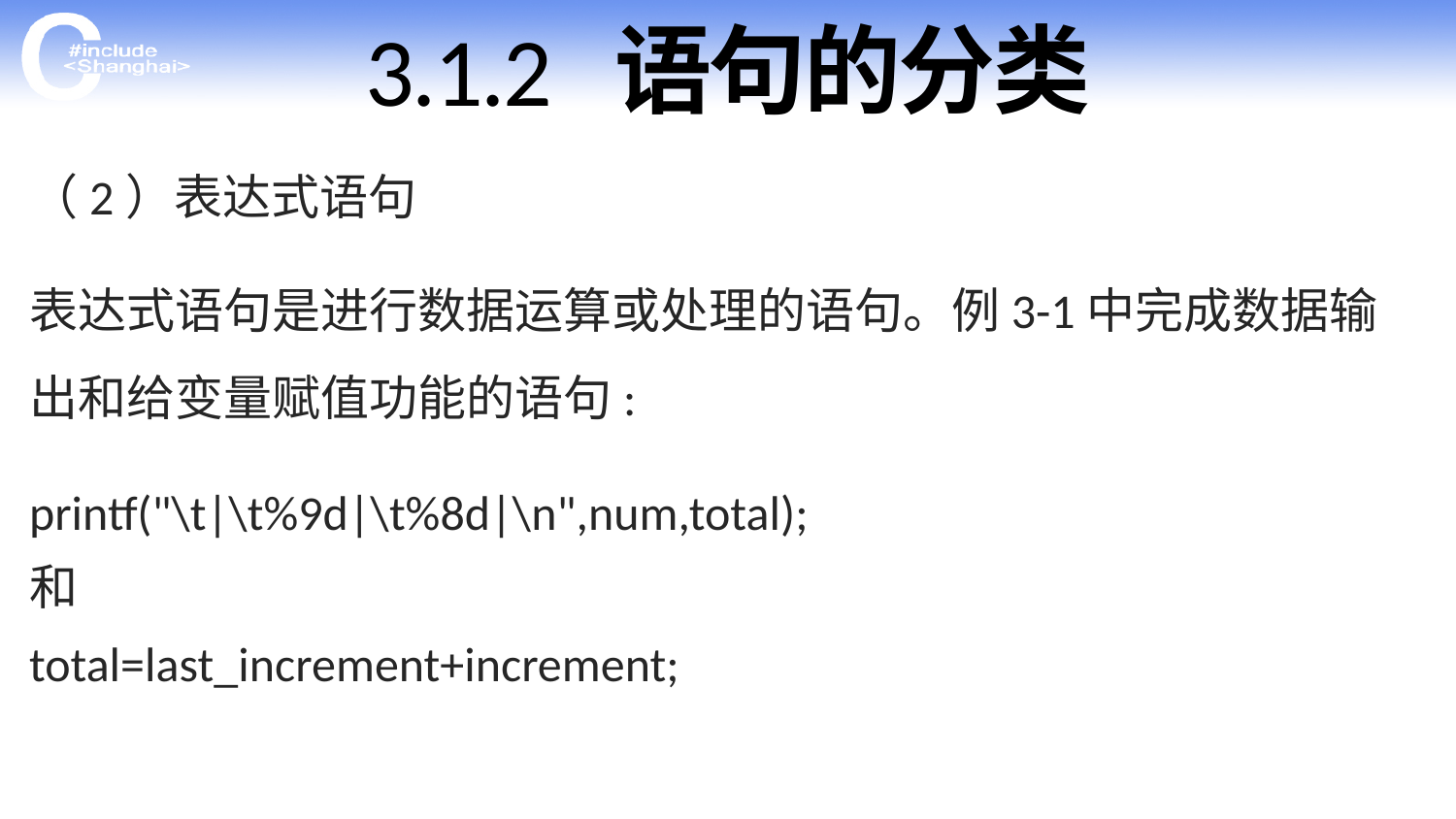

# 3.1.2  语句的分类
（2）表达式语句
表达式语句是进行数据运算或处理的语句。例3-1中完成数据输出和给变量赋值功能的语句:
printf("\t|\t%9d|\t%8d|\n",num,total);
和
total=last_increment+increment;